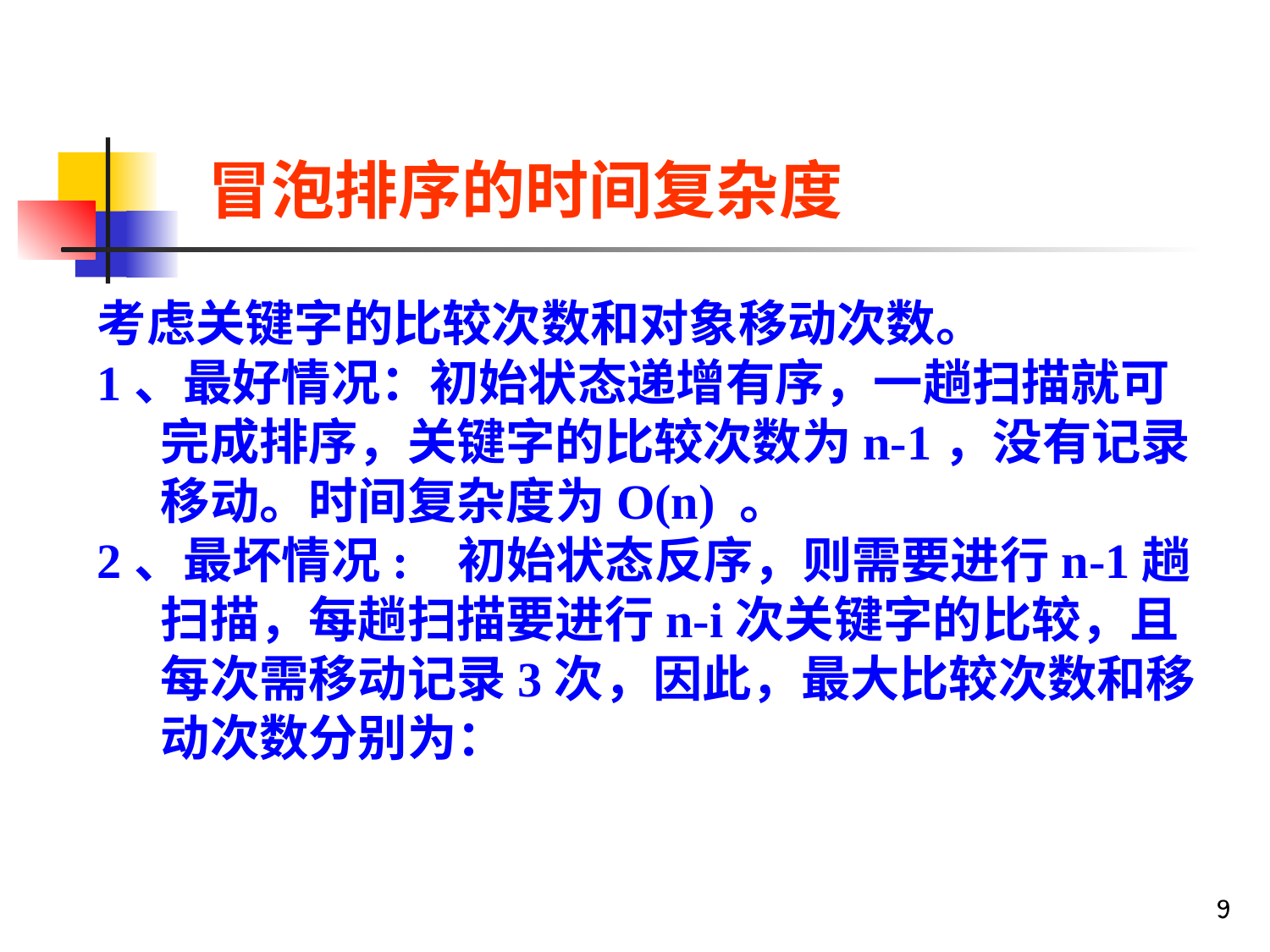

# 冒泡排序的时间复杂度
考虑关键字的比较次数和对象移动次数。
1、最好情况：初始状态递增有序，一趟扫描就可完成排序，关键字的比较次数为n-1，没有记录移动。时间复杂度为O(n) 。
2、最坏情况:   初始状态反序，则需要进行n-1趟扫描，每趟扫描要进行n-i次关键字的比较，且每次需移动记录3次，因此，最大比较次数和移动次数分别为：

9